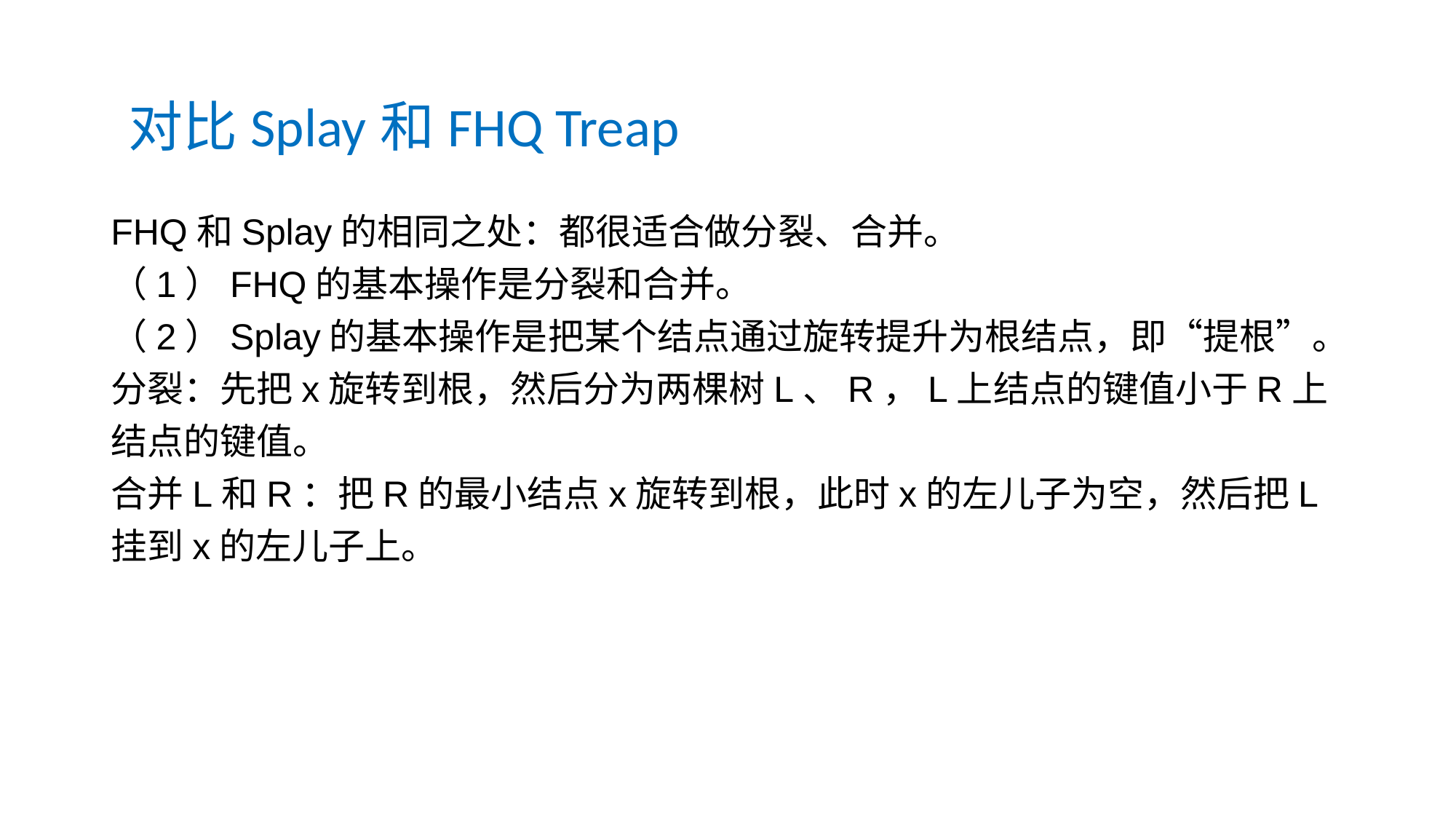

# 对比Splay和FHQ Treap
FHQ和Splay的相同之处：都很适合做分裂、合并。
（1）FHQ的基本操作是分裂和合并。
（2）Splay的基本操作是把某个结点通过旋转提升为根结点，即“提根”。分裂：先把x旋转到根，然后分为两棵树L、R，L上结点的键值小于R上结点的键值。
合并L和R：把R的最小结点x旋转到根，此时x的左儿子为空，然后把L挂到x的左儿子上。